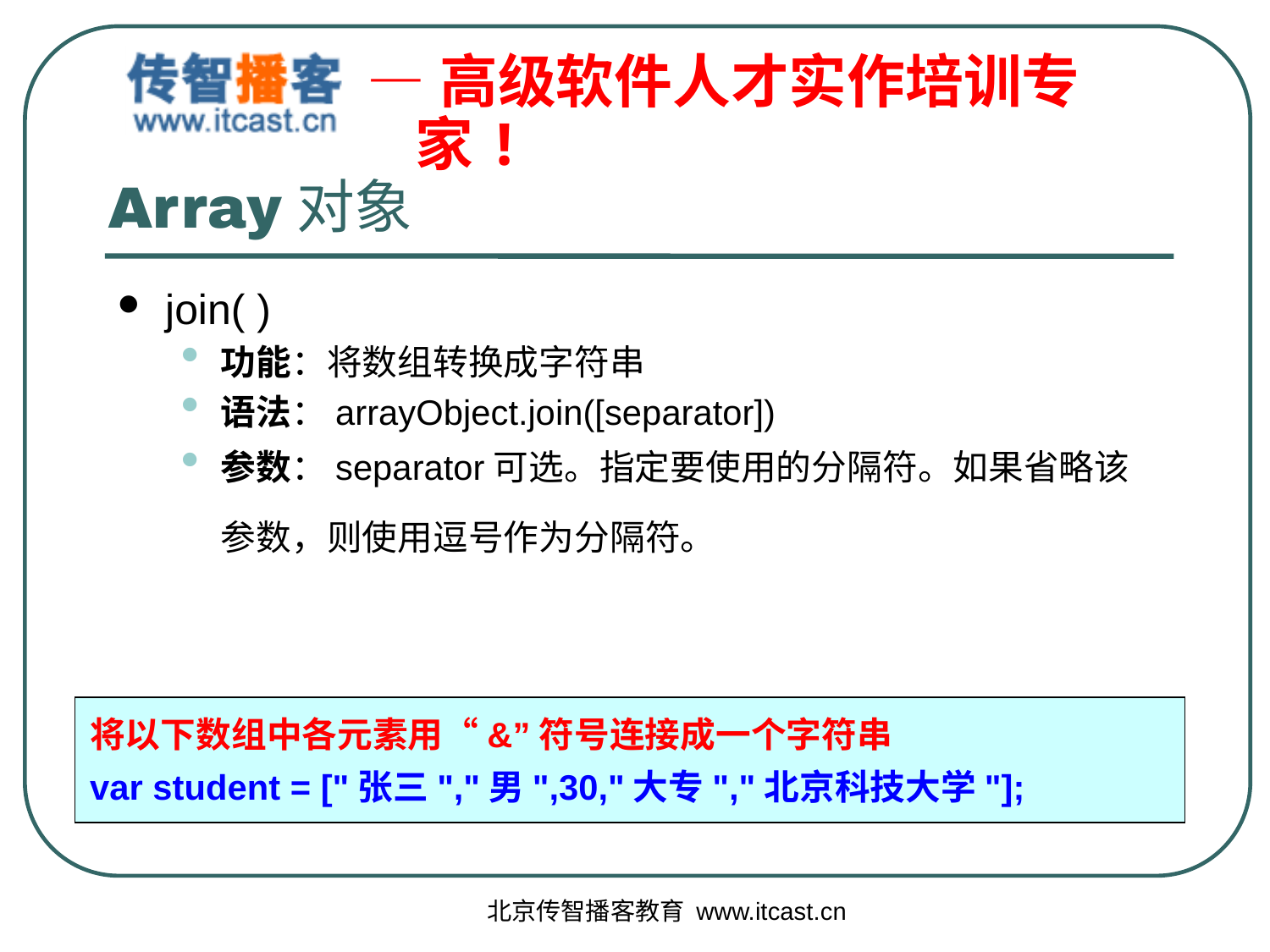

# Array对象
join( )
功能：将数组转换成字符串
语法：arrayObject.join([separator])
参数：separator可选。指定要使用的分隔符。如果省略该参数，则使用逗号作为分隔符。
将以下数组中各元素用“&”符号连接成一个字符串
var student = ["张三","男",30,"大专","北京科技大学"];